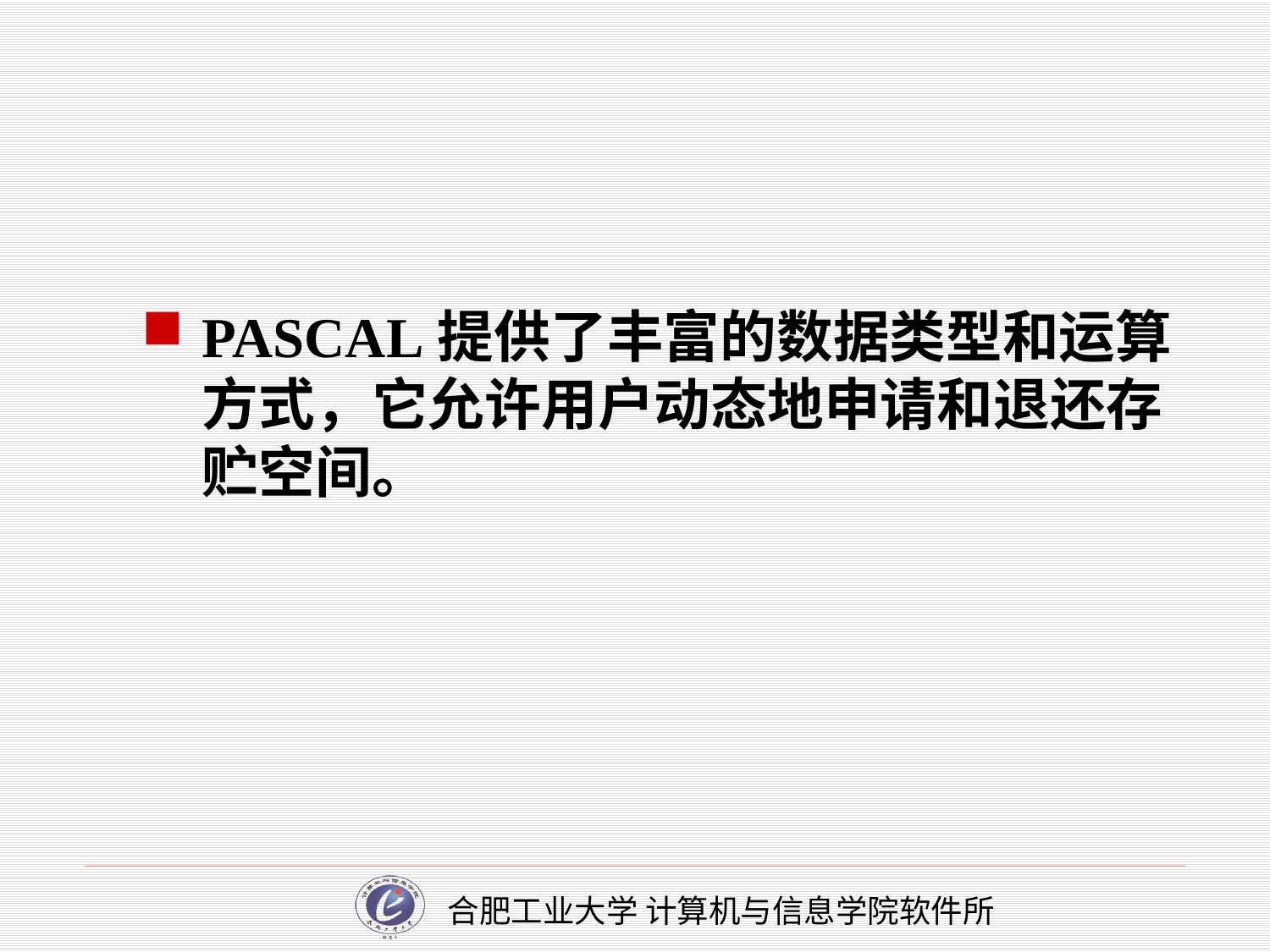

PASCAL提供了丰富的数据类型和运算方式，它允许用户动态地申请和退还存贮空间。
19